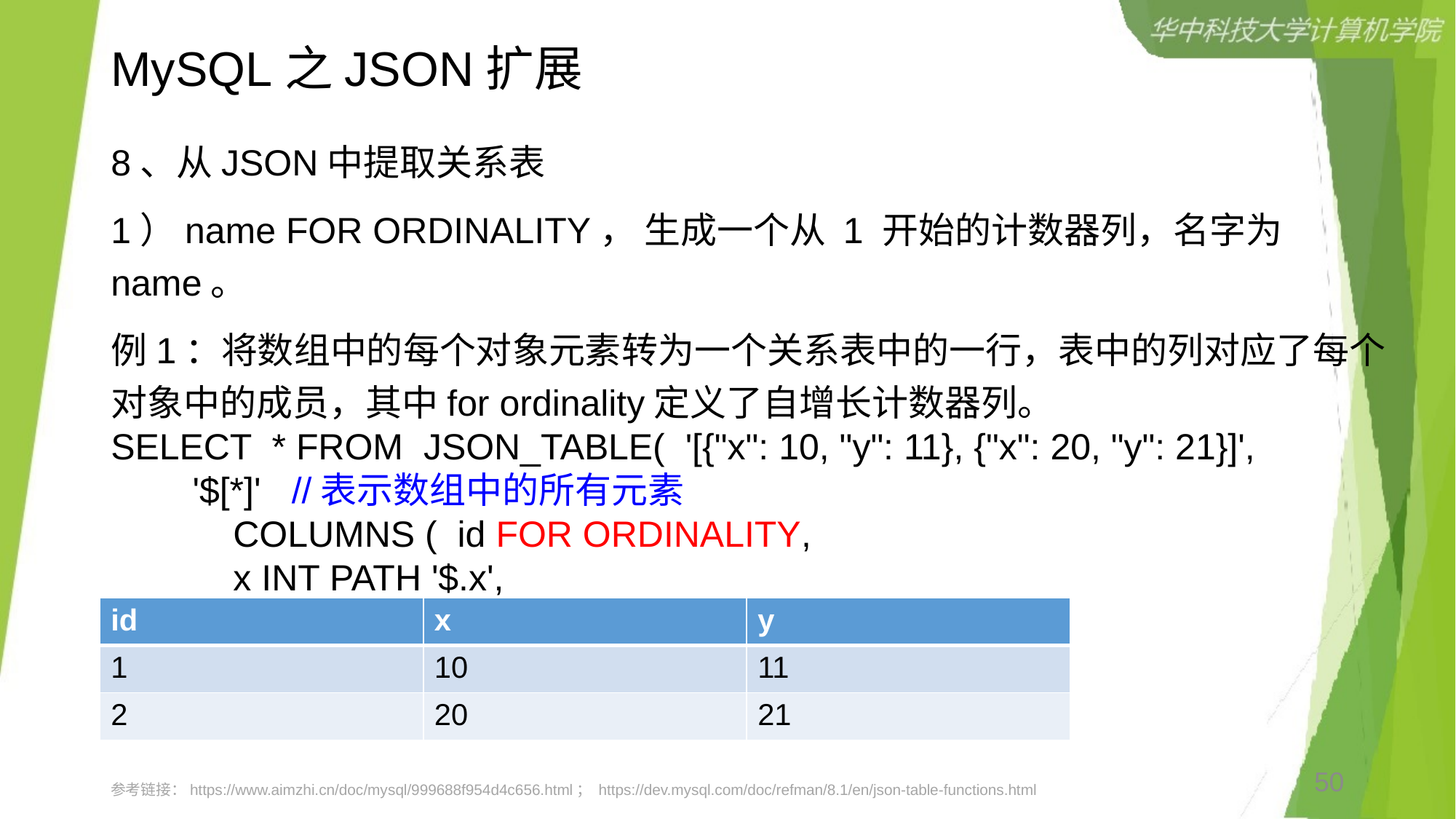

# MySQL之JSON扩展
8、从JSON中提取关系表
1）name FOR ORDINALITY， 生成一个从 1 开始的计数器列，名字为 name。
例1：将数组中的每个对象元素转为一个关系表中的一行，表中的列对应了每个对象中的成员，其中for ordinality定义了自增长计数器列。
SELECT  * FROM  JSON_TABLE(  '[{"x": 10, "y": 11}, {"x": 20, "y": 21}]',
        '$[*]'   //表示数组中的所有元素
            COLUMNS (  id FOR ORDINALITY,
            x INT PATH '$.x',
            y INT PATH '$.y'  )    ) AS t;
| id | x | y |
| --- | --- | --- |
| 1 | 10 | 11 |
| 2 | 20 | 21 |
50
参考链接：https://www.aimzhi.cn/doc/mysql/999688f954d4c656.html； https://dev.mysql.com/doc/refman/8.1/en/json-table-functions.html